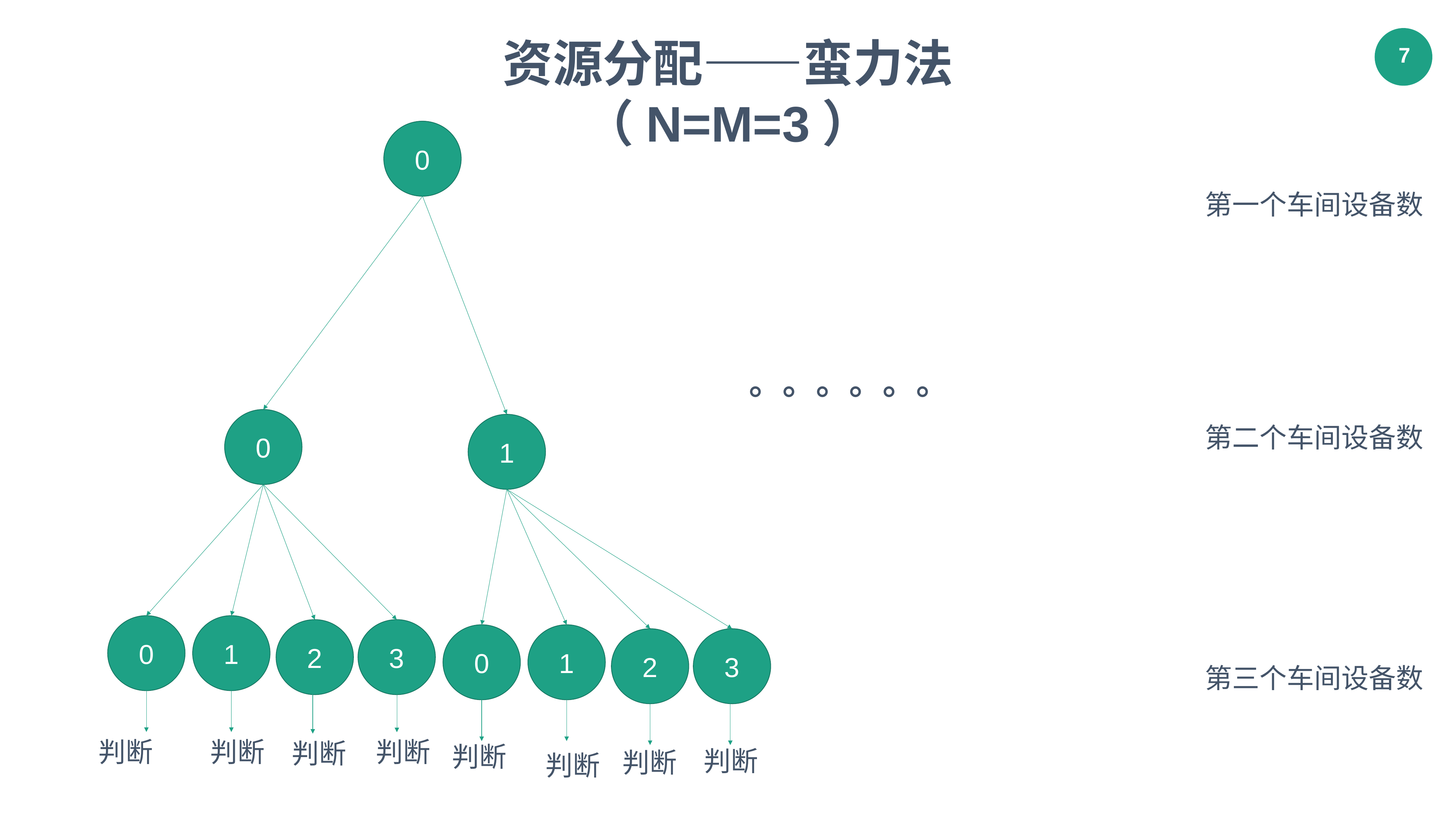

资源分配——蛮力法（N=M=3）
0
第一个车间设备数
。。。。。。
0
1
第二个车间设备数
1
0
2
3
1
0
2
3
第三个车间设备数
判断
判断
判断
判断
判断
判断
判断
判断